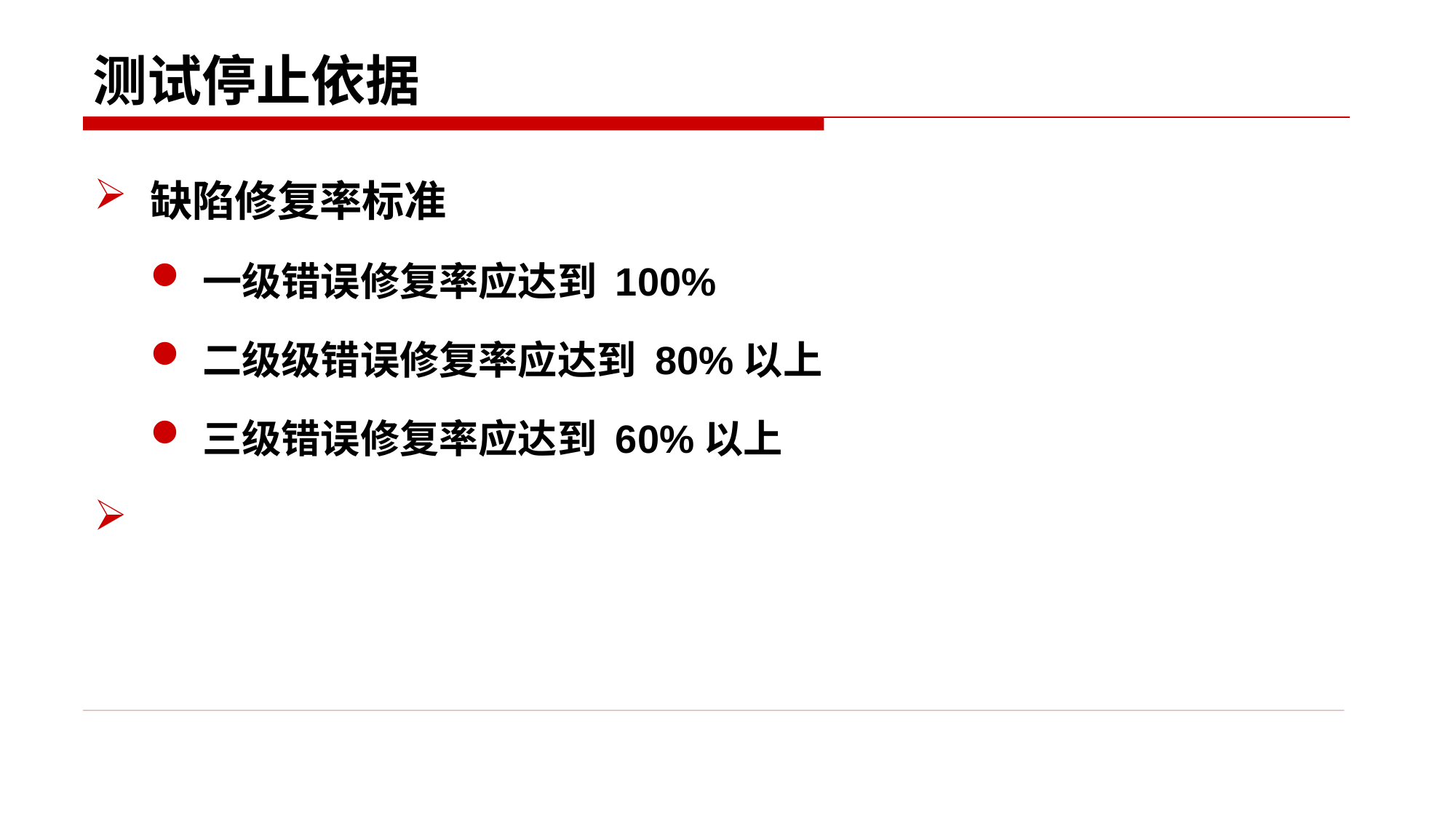

# 测试停止依据
缺陷修复率标准
一级错误修复率应达到 100%
二级级错误修复率应达到 80%以上
三级错误修复率应达到 60%以上